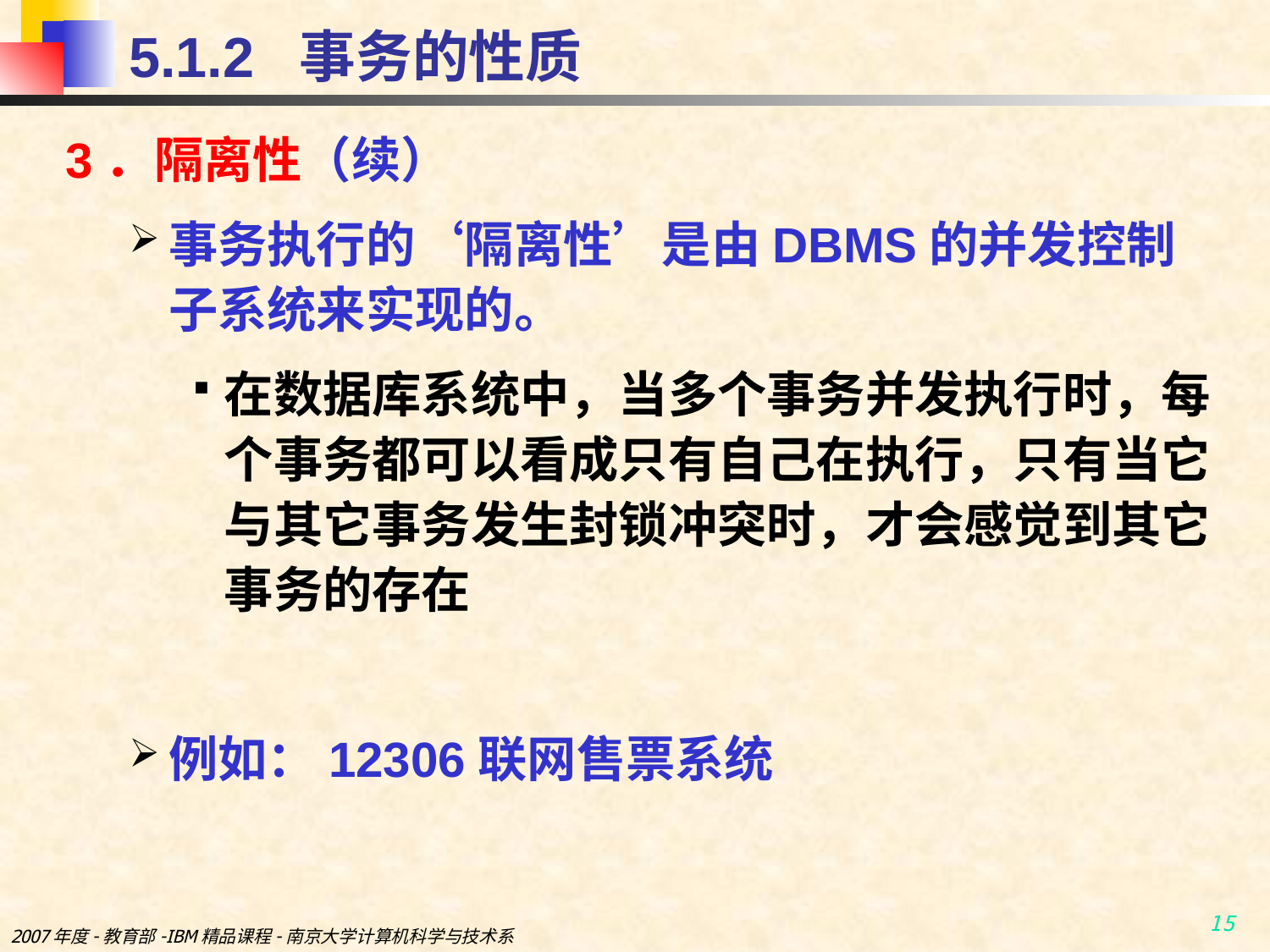

# 5.1.2  事务的性质
3．隔离性（续）
事务执行的‘隔离性’是由DBMS的并发控制子系统来实现的。
在数据库系统中，当多个事务并发执行时，每个事务都可以看成只有自己在执行，只有当它与其它事务发生封锁冲突时，才会感觉到其它事务的存在

例如：12306联网售票系统
15